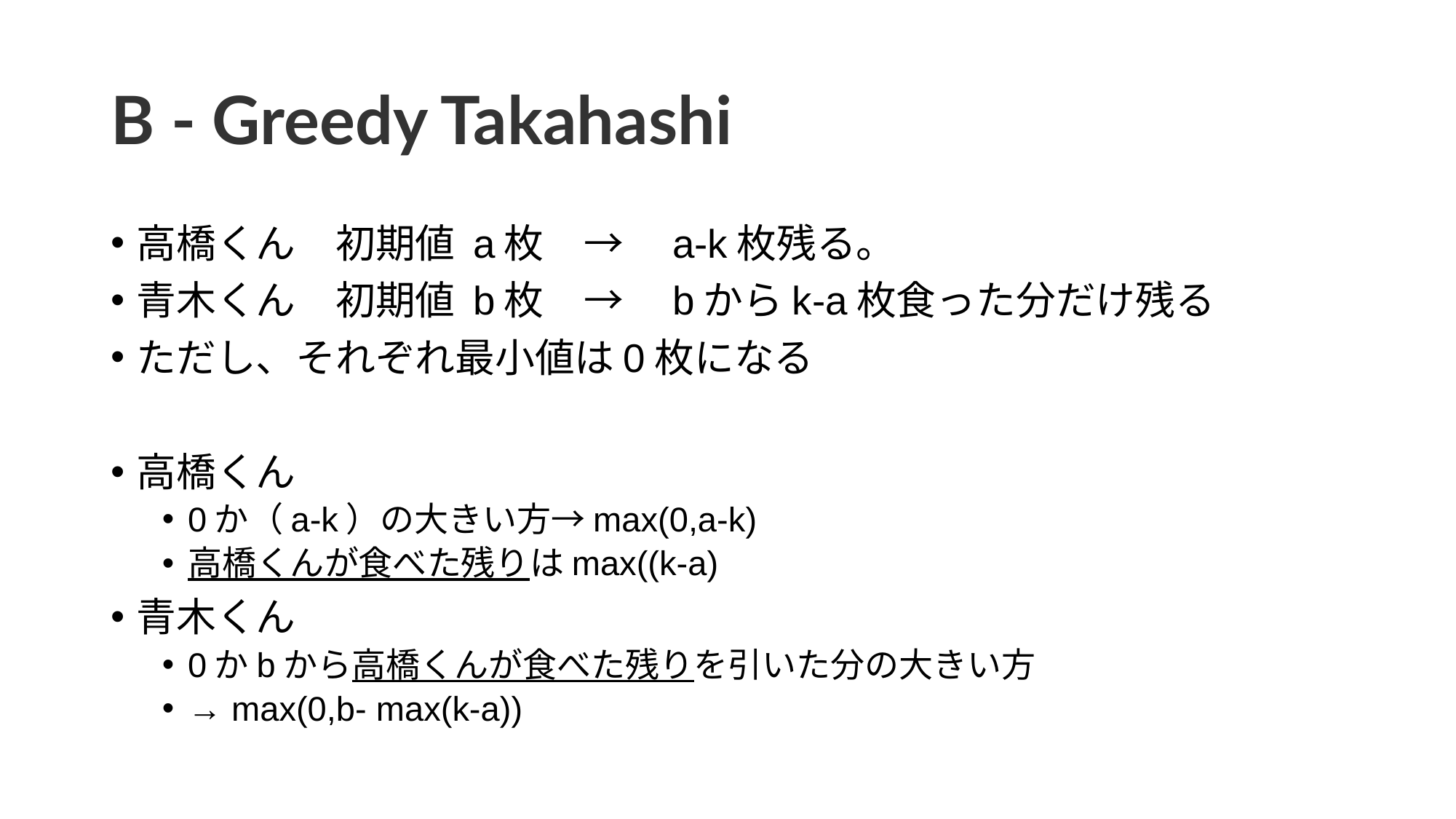

# B - Greedy Takahashi
高橋くん　初期値 a枚　→　a-k枚残る。
青木くん　初期値 b枚　→　bからk-a枚食った分だけ残る
ただし、それぞれ最小値は0枚になる

高橋くん
0か（a-k）の大きい方→max(0,a-k)
高橋くんが食べた残りはmax((k-a)
青木くん
0かbから高橋くんが食べた残りを引いた分の大きい方
→ max(0,b- max(k-a))